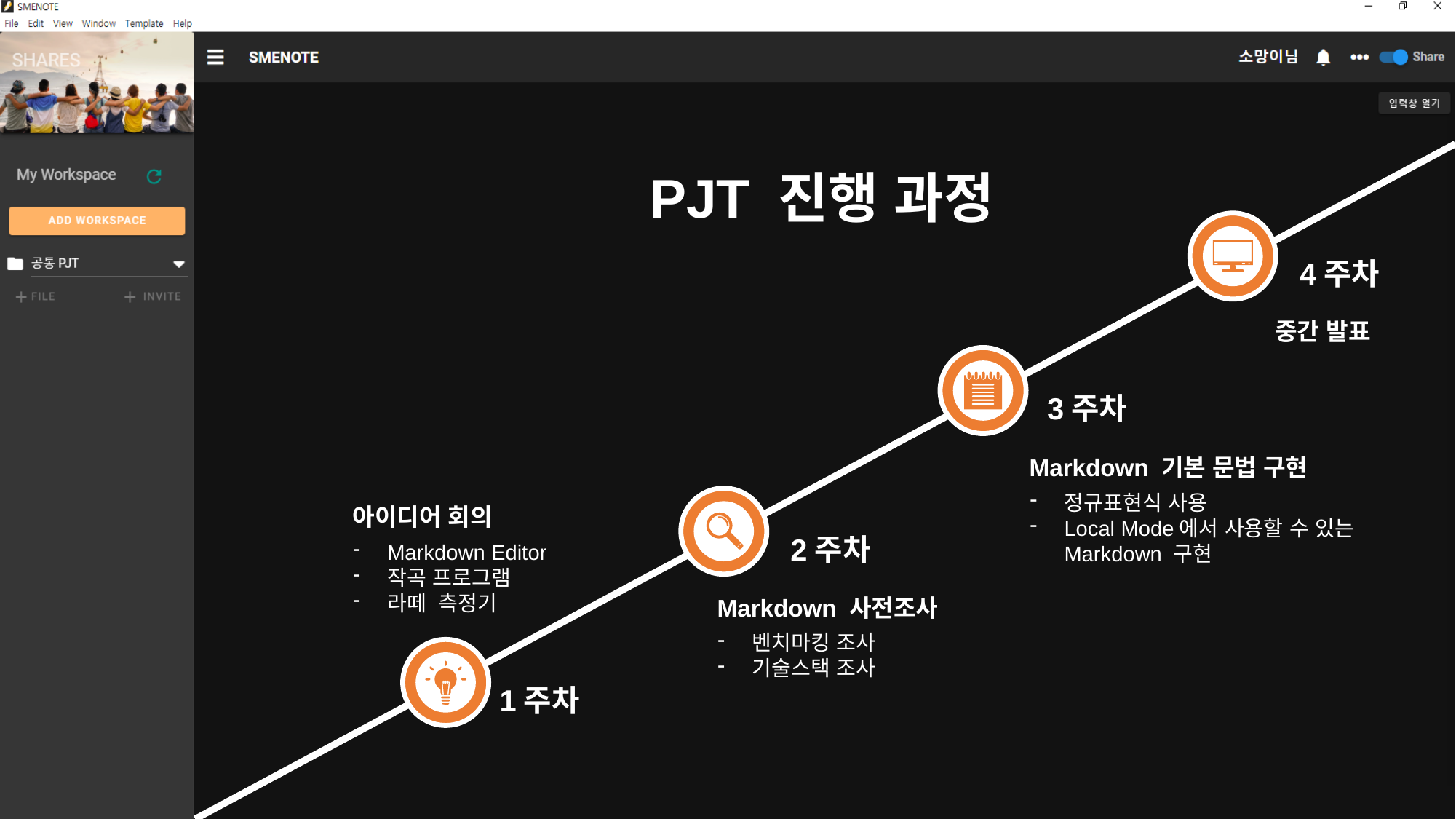

PJT 진행 과정

4주차
중간 발표

3주차
Markdown 기본 문법 구현
정규표현식 사용
Local Mode에서 사용할 수 있는 Markdown 구현

아이디어 회의
Markdown Editor
작곡 프로그램
라떼  측정기

2주차
Markdown 사전조사
벤치마킹 조사
기술스택 조사

1주차